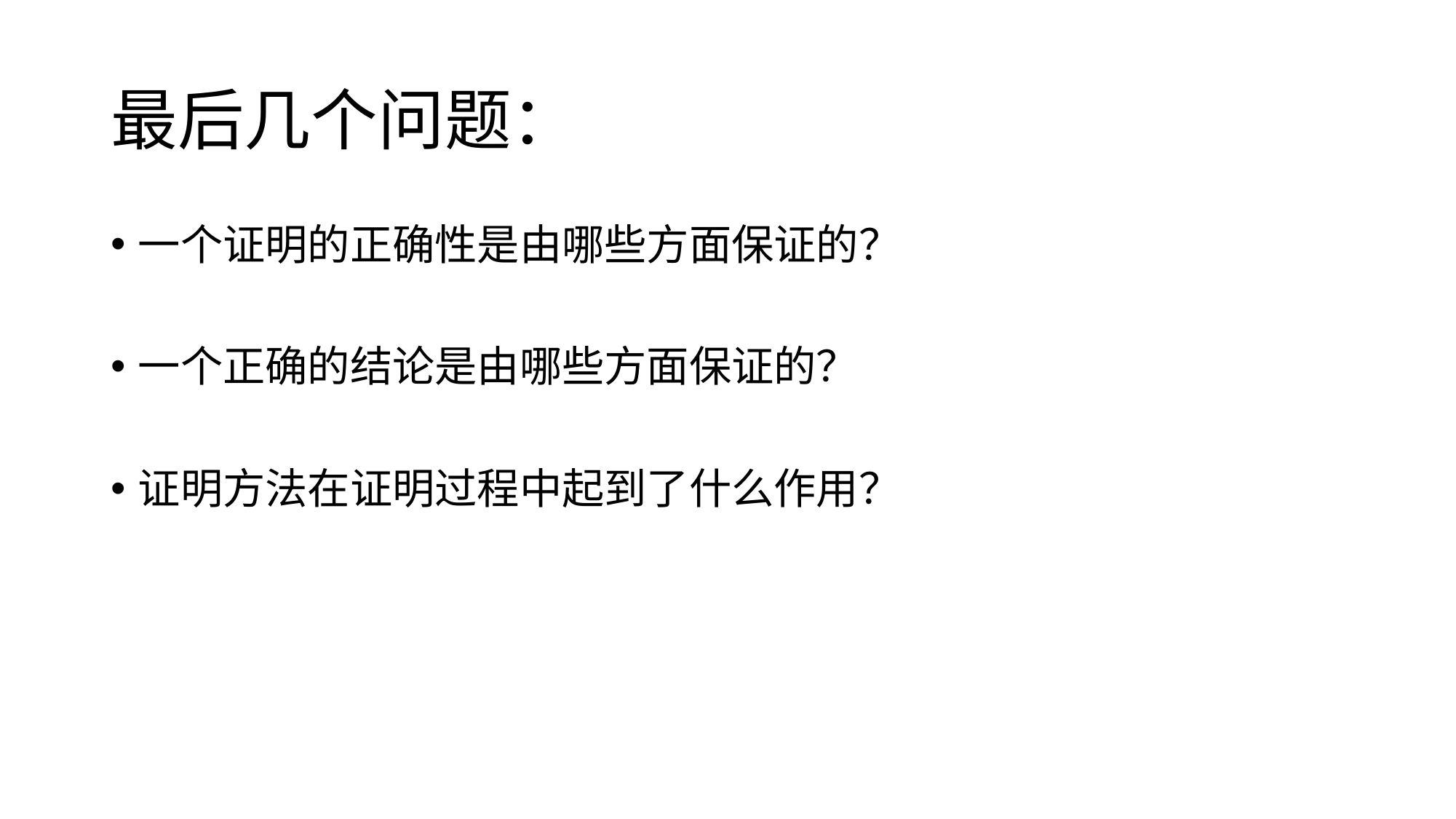

# 最后几个问题：
一个证明的正确性是由哪些方面保证的？

一个正确的结论是由哪些方面保证的？

证明方法在证明过程中起到了什么作用？